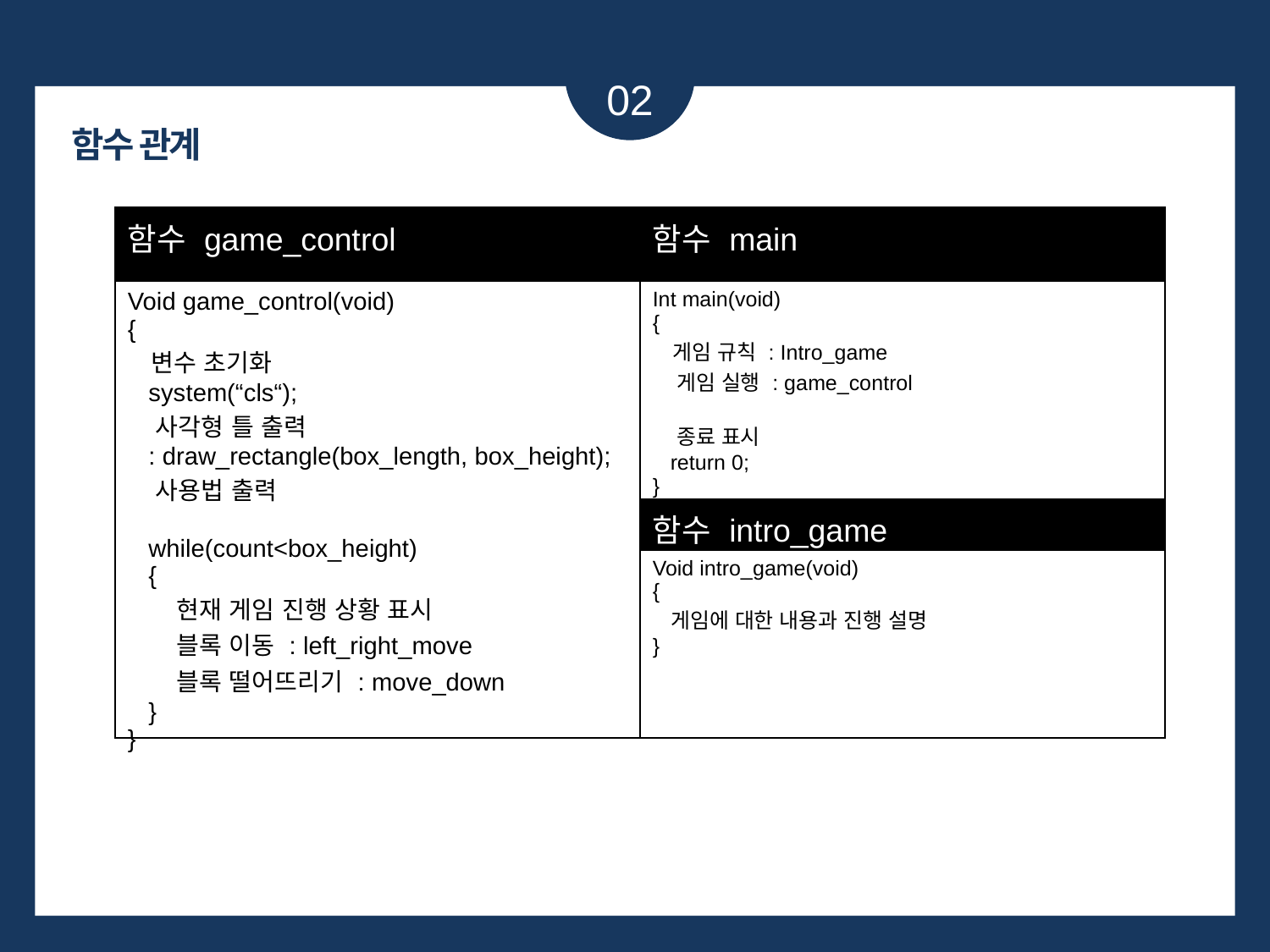

02

함수 관계
| 함수 game\_control | 함수 main |
| --- | --- |
| Void game\_control(void) { 변수 초기화 system(“cls“); 사각형 틀 출력 : draw\_rectangle(box\_length, box\_height); 사용법 출력 while(count<box\_height) { 현재 게임 진행 상황 표시 블록 이동 : left\_right\_move 블록 떨어뜨리기 : move\_down } } | Int main(void) { 게임 규칙 : Intro\_game 게임 실행 : game\_control 종료 표시 return 0; } |
|  | 함수 intro\_game |
|  | Void intro\_game(void) { 게임에 대한 내용과 진행 설명 } |